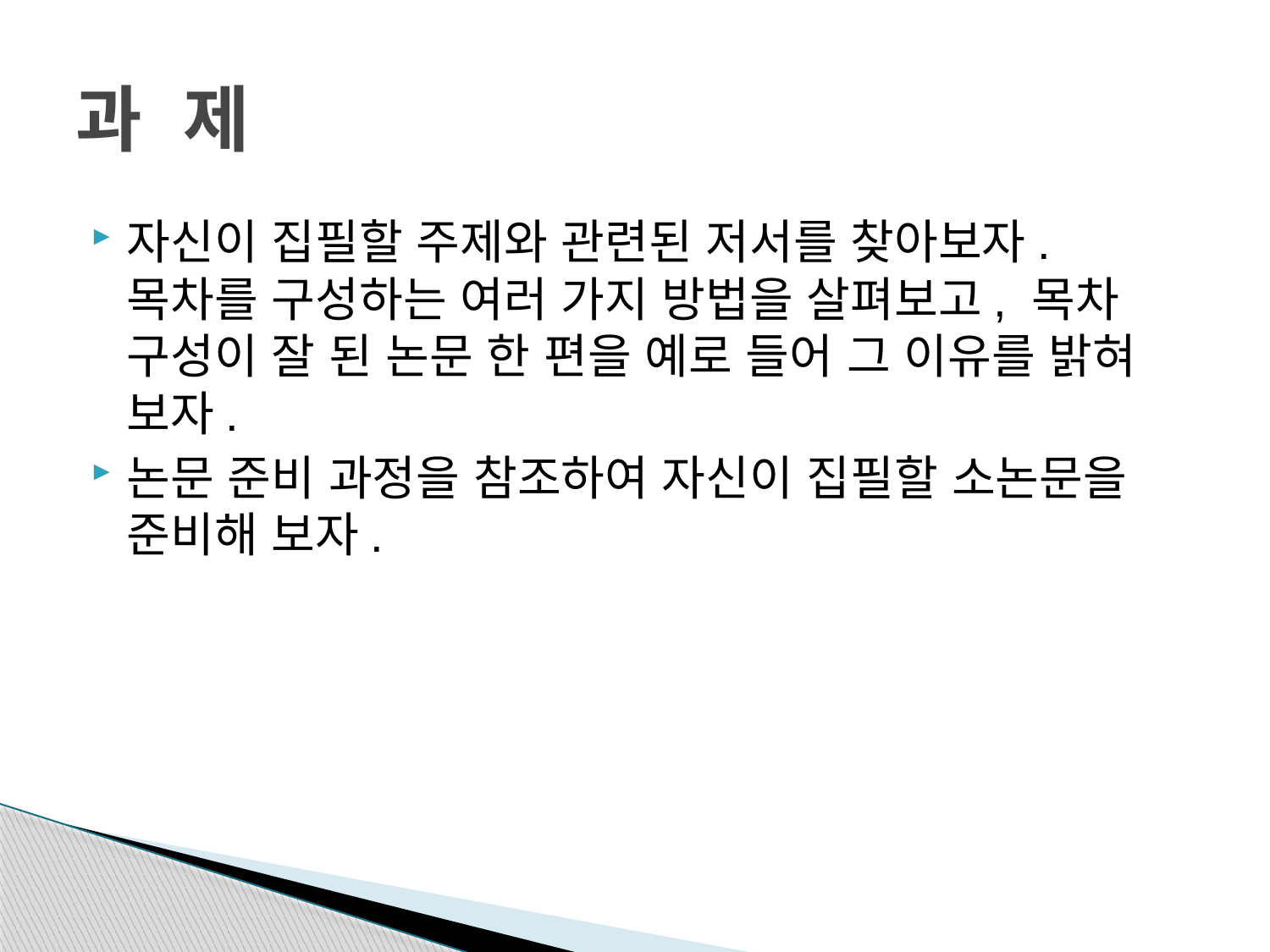

# 과  제
자신이 집필할 주제와 관련된 저서를 찾아보자. 목차를 구성하는 여러 가지 방법을 살펴보고, 목차 구성이 잘 된 논문 한 편을 예로 들어 그 이유를 밝혀 보자.
논문 준비 과정을 참조하여 자신이 집필할 소논문을 준비해 보자.